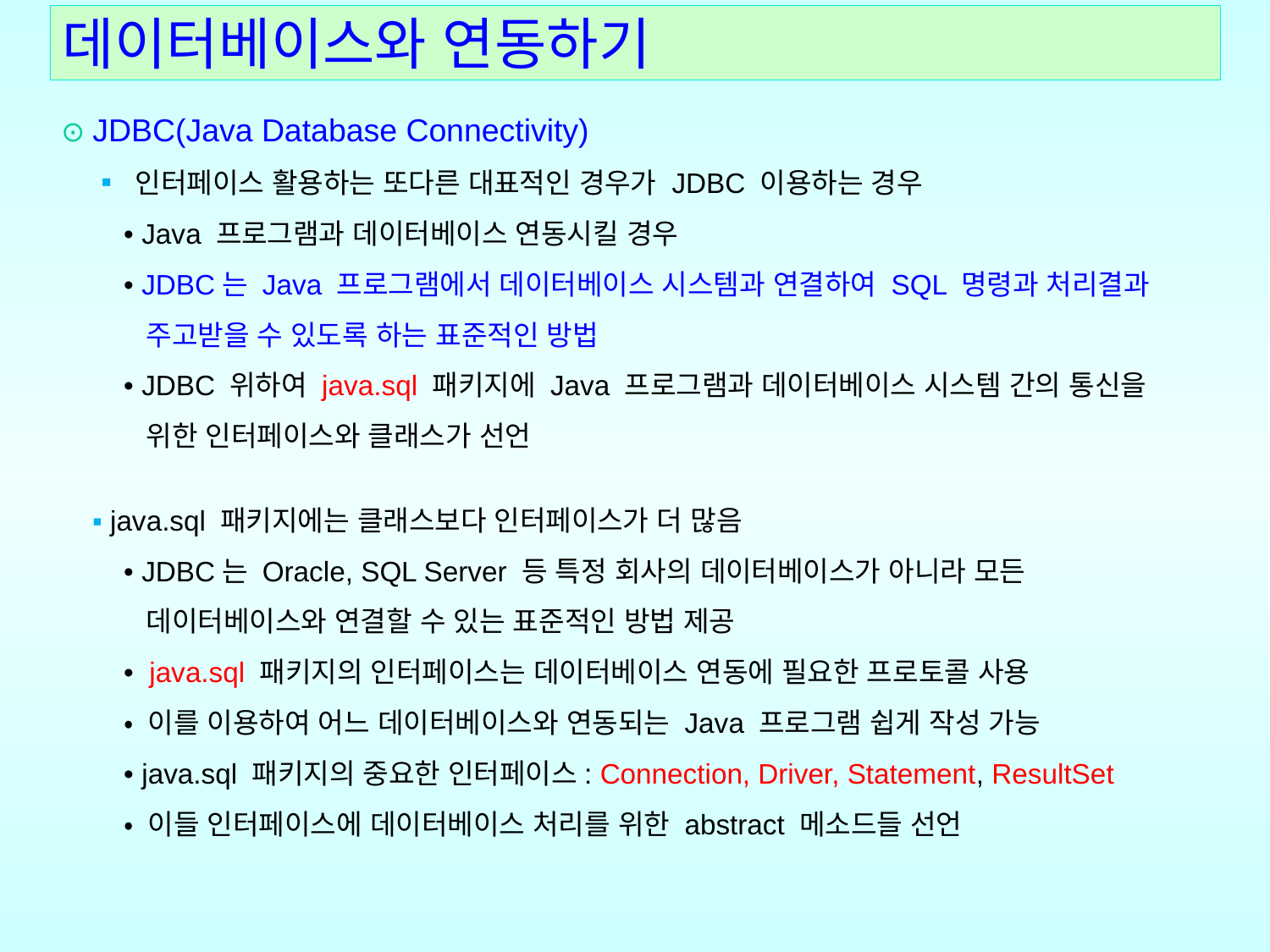

# 데이터베이스와 연동하기
⊙ JDBC(Java Database Connectivity)
    ▪ 인터페이스 활용하는 또다른 대표적인 경우가 JDBC 이용하는 경우
        • Java 프로그램과 데이터베이스 연동시킬 경우
        • JDBC는 Java 프로그램에서 데이터베이스 시스템과 연결하여 SQL 명령과 처리결과
          주고받을 수 있도록 하는 표준적인 방법
        • JDBC 위하여 java.sql 패키지에 Java 프로그램과 데이터베이스 시스템 간의 통신을
          위한 인터페이스와 클래스가 선언

    ▪ java.sql 패키지에는 클래스보다 인터페이스가 더 많음
        • JDBC는 Oracle, SQL Server 등 특정 회사의 데이터베이스가 아니라 모든
          데이터베이스와 연결할 수 있는 표준적인 방법 제공
        •  java.sql 패키지의 인터페이스는 데이터베이스 연동에 필요한 프로토콜 사용
        • 이를 이용하여 어느 데이터베이스와 연동되는 Java 프로그램 쉽게 작성 가능
        • java.sql 패키지의 중요한 인터페이스: Connection, Driver, Statement, ResultSet
        • 이들 인터페이스에 데이터베이스 처리를 위한 abstract 메소드들 선언